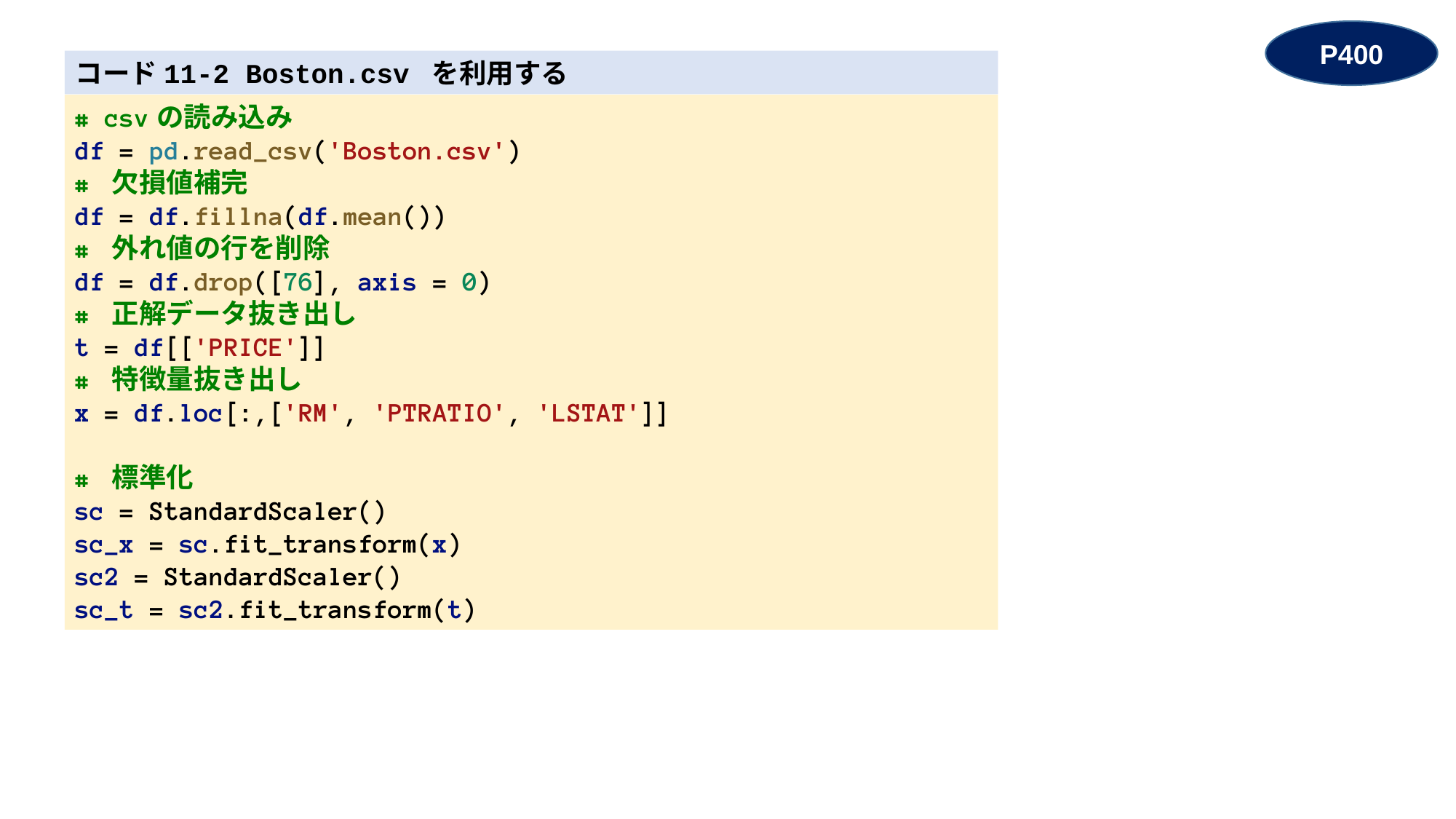

P400
コード11-2 Boston.csv を利用する
# csvの読み込み
df = pd.read_csv('Boston.csv')
# 欠損値補完
df = df.fillna(df.mean())
# 外れ値の行を削除
df = df.drop([76], axis = 0)
# 正解データ抜き出し
t = df[['PRICE']]
# 特徴量抜き出し
x = df.loc[:,['RM', 'PTRATIO', 'LSTAT']]
# 標準化
sc = StandardScaler()
sc_x = sc.fit_transform(x)
sc2 = StandardScaler()
sc_t = sc2.fit_transform(t)